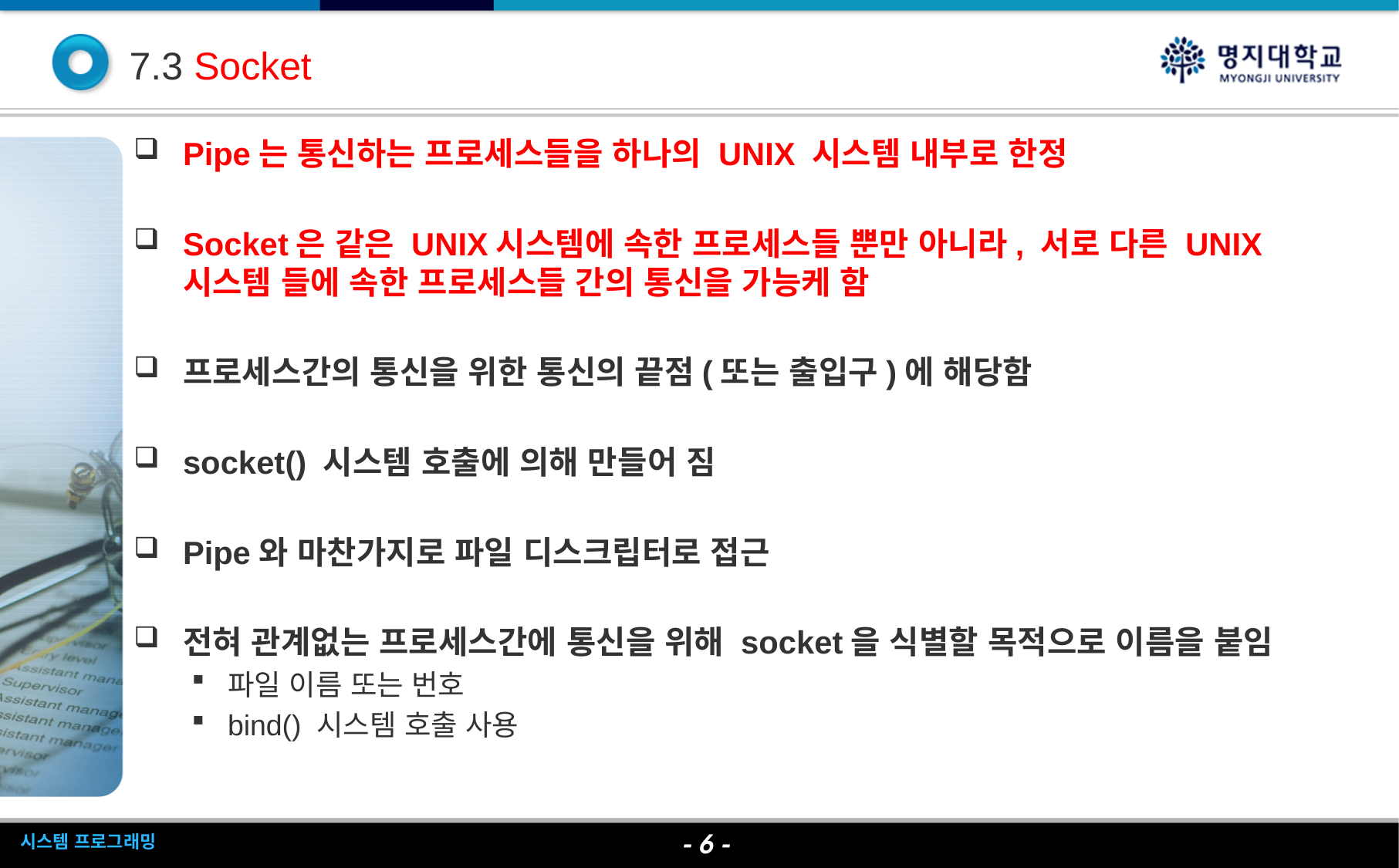

7.3 Socket
Pipe는 통신하는 프로세스들을 하나의 UNIX 시스템 내부로 한정

Socket은 같은 UNIX시스템에 속한 프로세스들 뿐만 아니라, 서로 다른 UNIX시스템 들에 속한 프로세스들 간의 통신을 가능케 함

프로세스간의 통신을 위한 통신의 끝점(또는 출입구)에 해당함

socket() 시스템 호출에 의해 만들어 짐

Pipe와 마찬가지로 파일 디스크립터로 접근

전혀 관계없는 프로세스간에 통신을 위해 socket을 식별할 목적으로 이름을 붙임
파일 이름 또는 번호
bind() 시스템 호출 사용
- 6 -